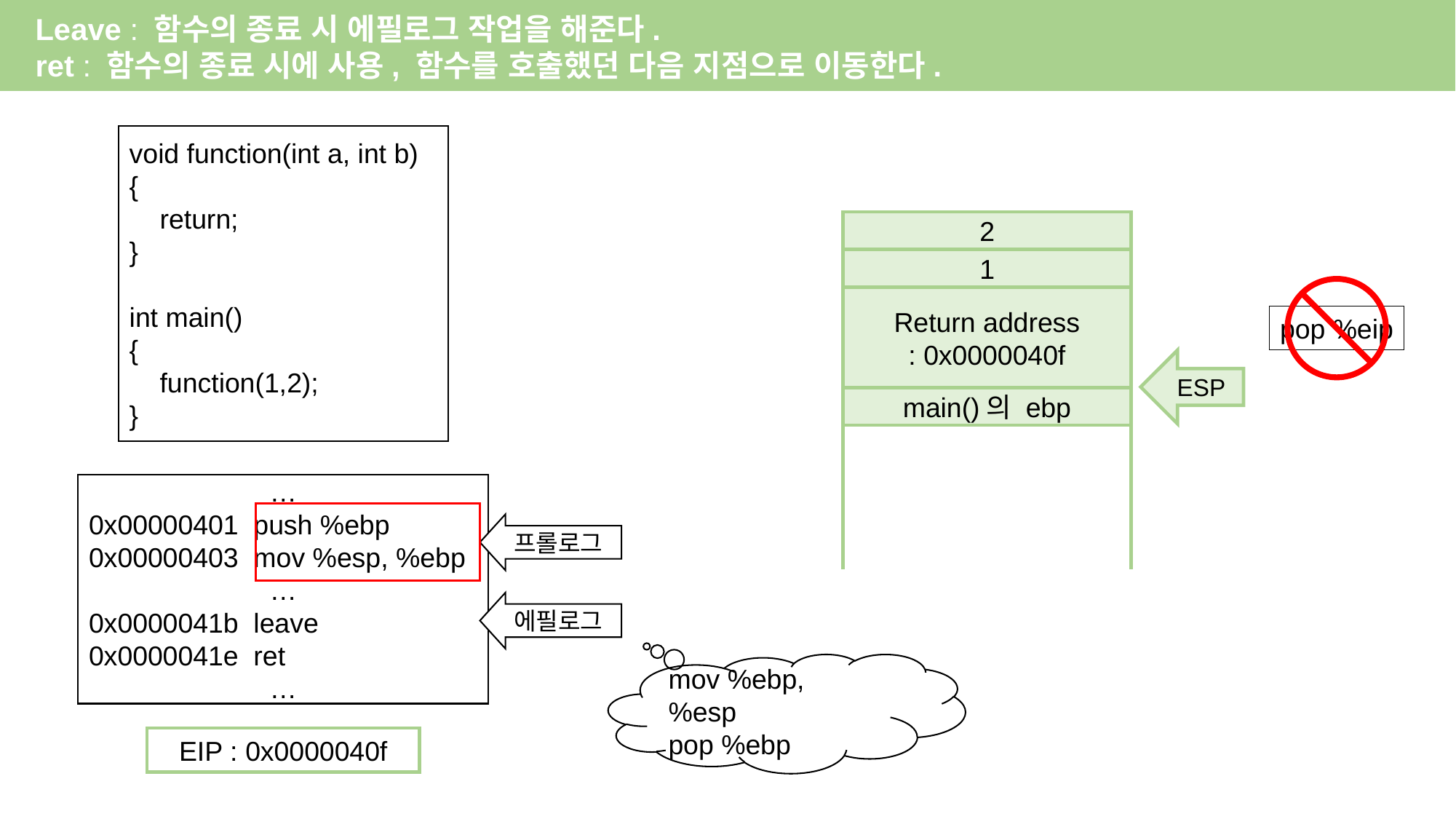

Leave : 함수의 종료 시 에필로그 작업을 해준다.
ret : 함수의 종료 시에 사용, 함수를 호출했던 다음 지점으로 이동한다.
void function(int a, int b)
{
    return;
}

int main()
{
    function(1,2);
}
2

1

Return address
: 0x0000040f
pop %eip
ESP
main()의 ebp
…
0x00000401  push %ebp
0x00000403  mov %esp, %ebp
…
0x0000041b  leave
0x0000041e  ret
…

프롤로그

에필로그
mov %ebp, %esp
pop %ebp
EIP : 0x00000401
EIP : 0x0000040f